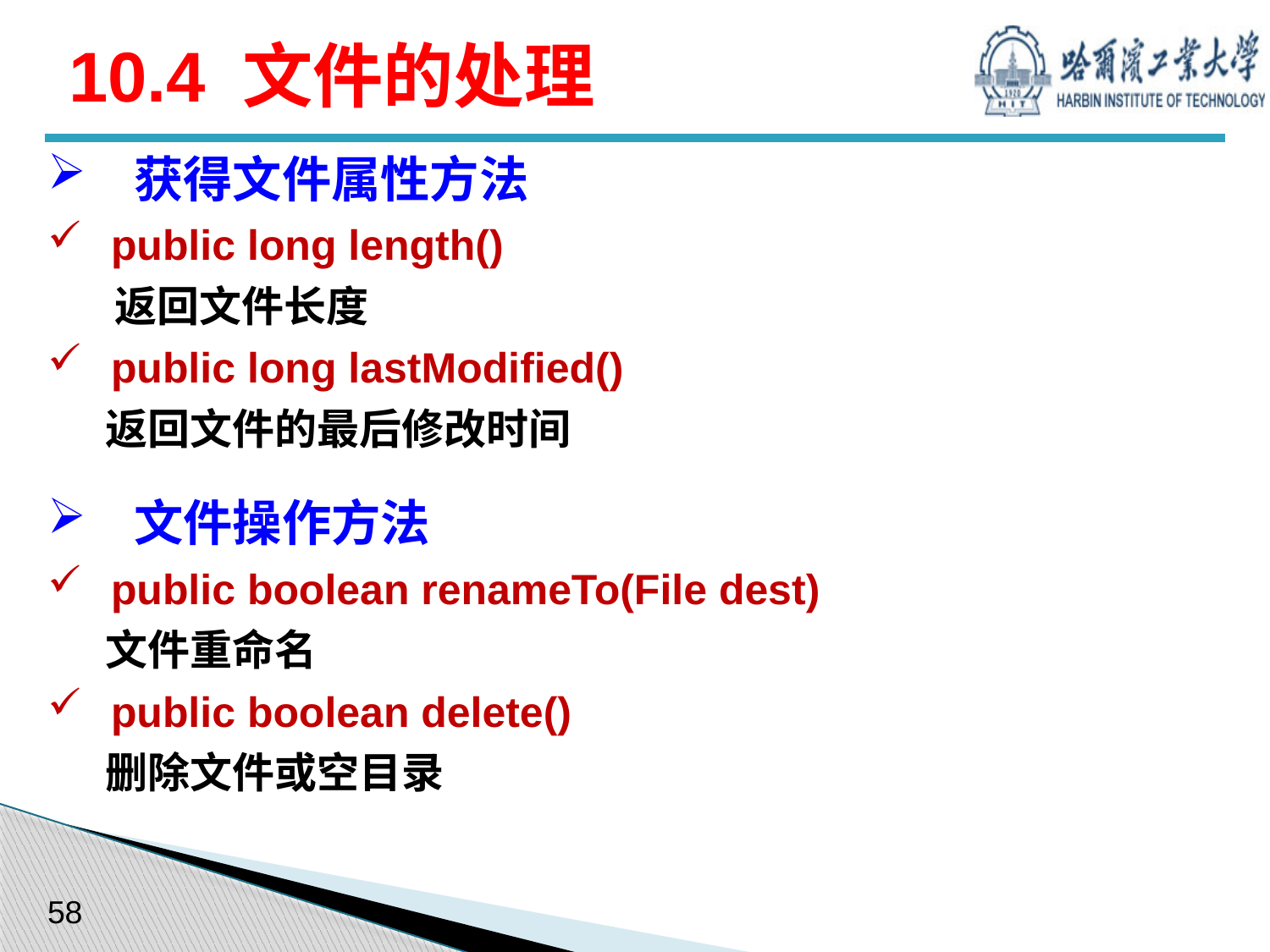

# 10.4 文件的处理
 获得文件属性方法
public long length()
      返回文件长度
public long lastModified()
     返回文件的最后修改时间
 文件操作方法
public boolean renameTo(File dest)
     文件重命名
public boolean delete()
     删除文件或空目录